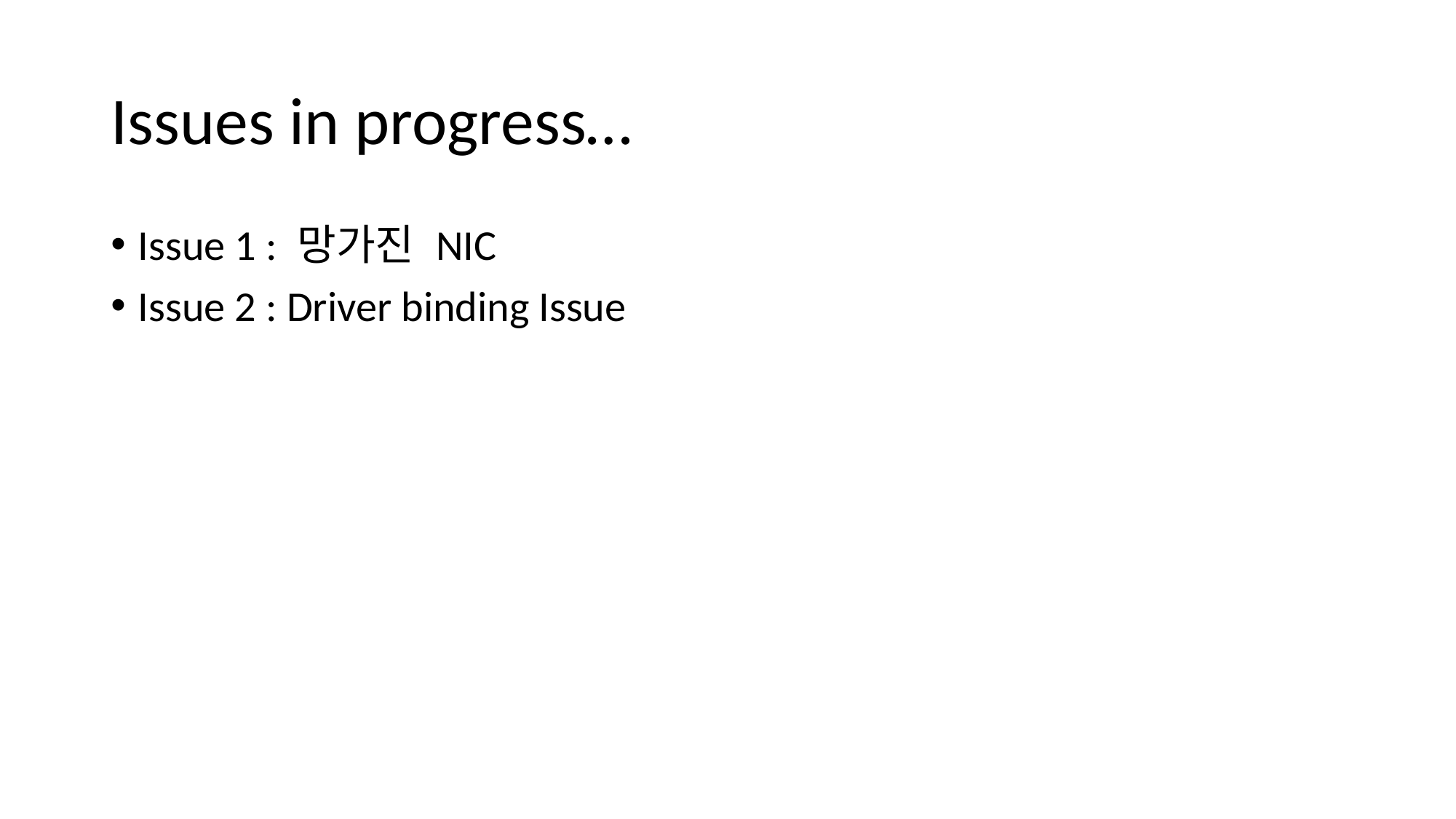

# Issues in progress…
Issue 1 : 망가진 NIC
Issue 2 : Driver binding Issue